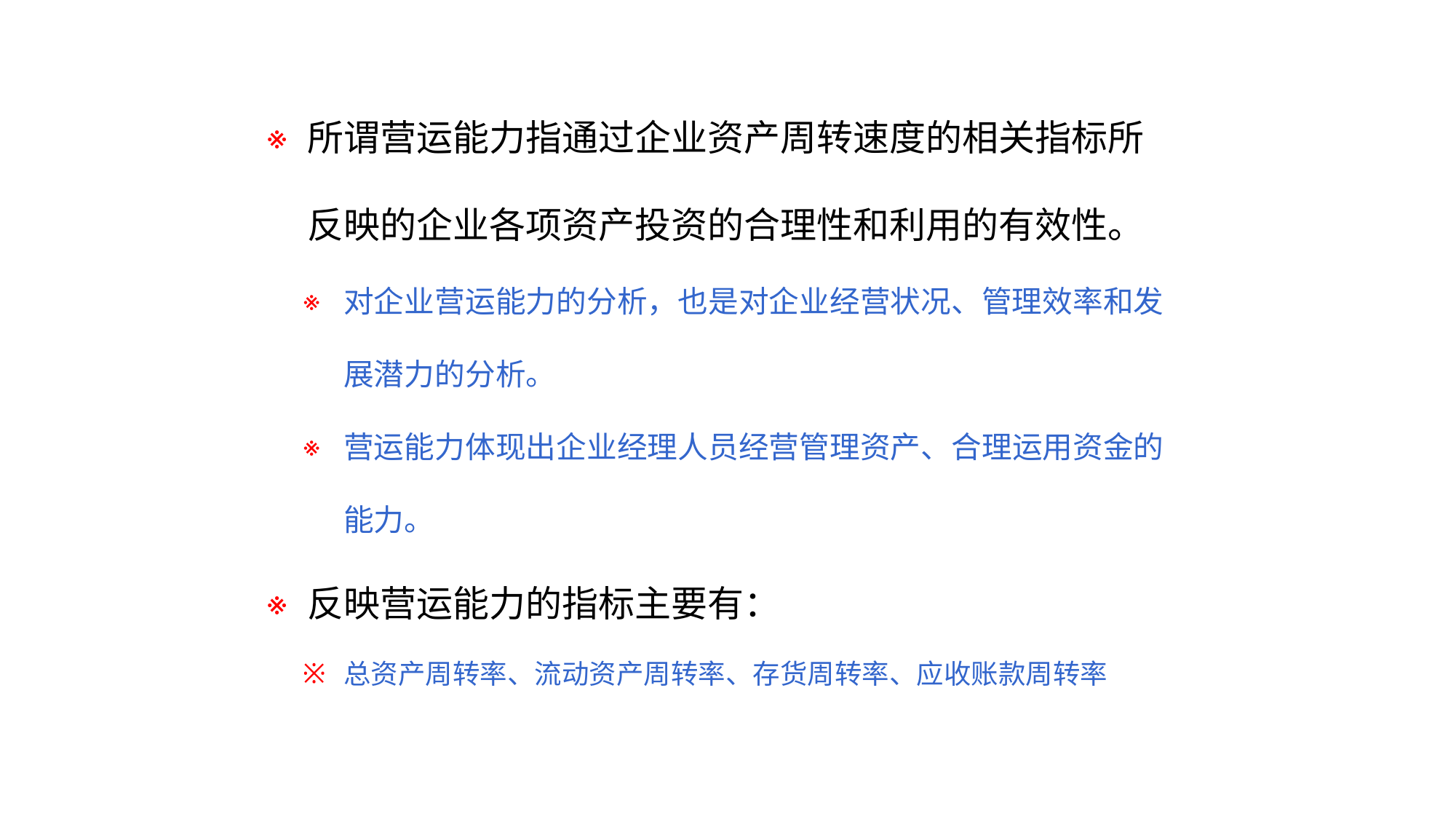

#
所谓营运能力指通过企业资产周转速度的相关指标所反映的企业各项资产投资的合理性和利用的有效性。
对企业营运能力的分析，也是对企业经营状况、管理效率和发展潜力的分析。
营运能力体现出企业经理人员经营管理资产、合理运用资金的能力。
反映营运能力的指标主要有：
总资产周转率、流动资产周转率、存货周转率、应收账款周转率